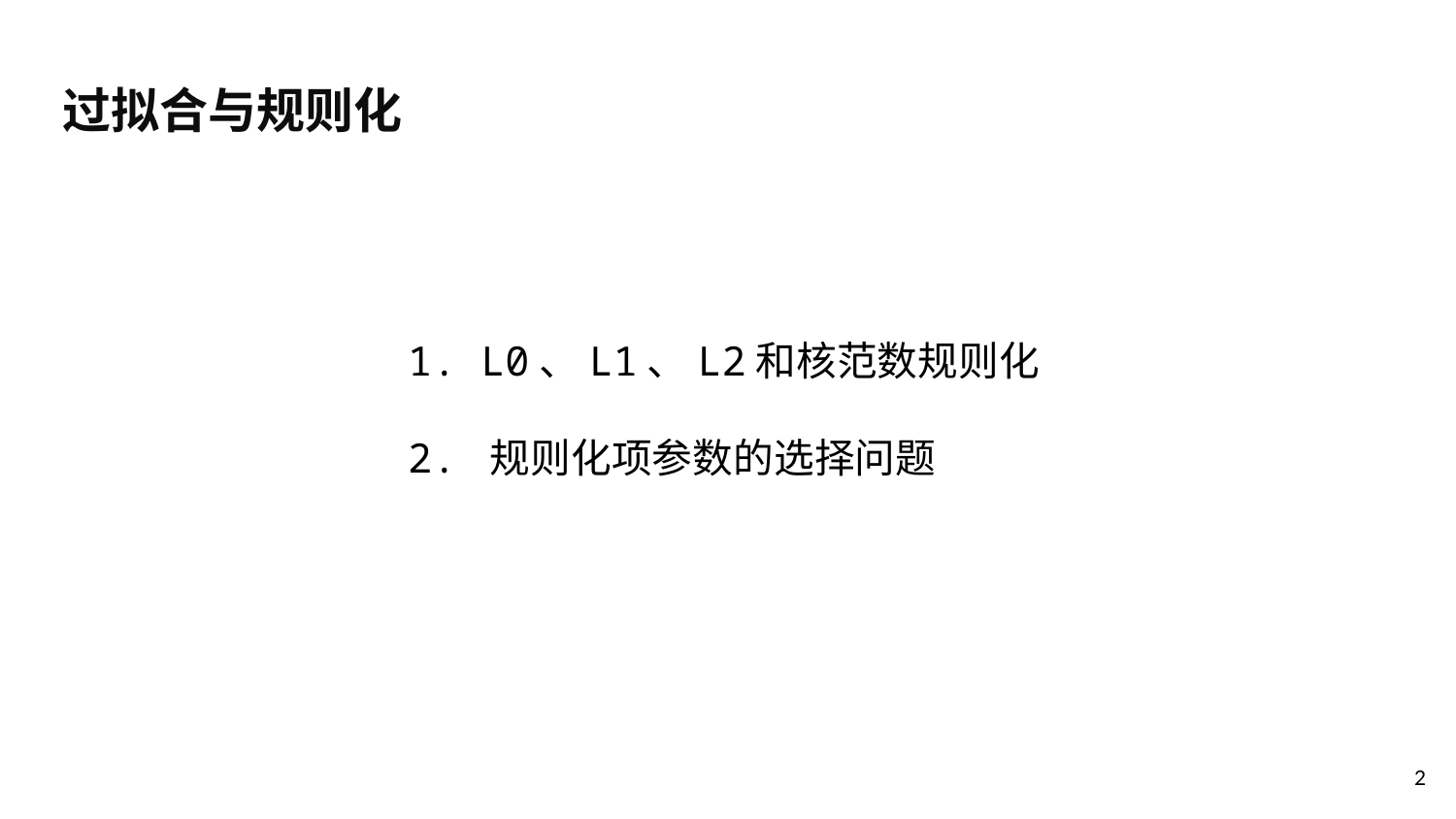

# 过拟合与规则化
1. L0、L1、L2和核范数规则化

2. 规则化项参数的选择问题
2